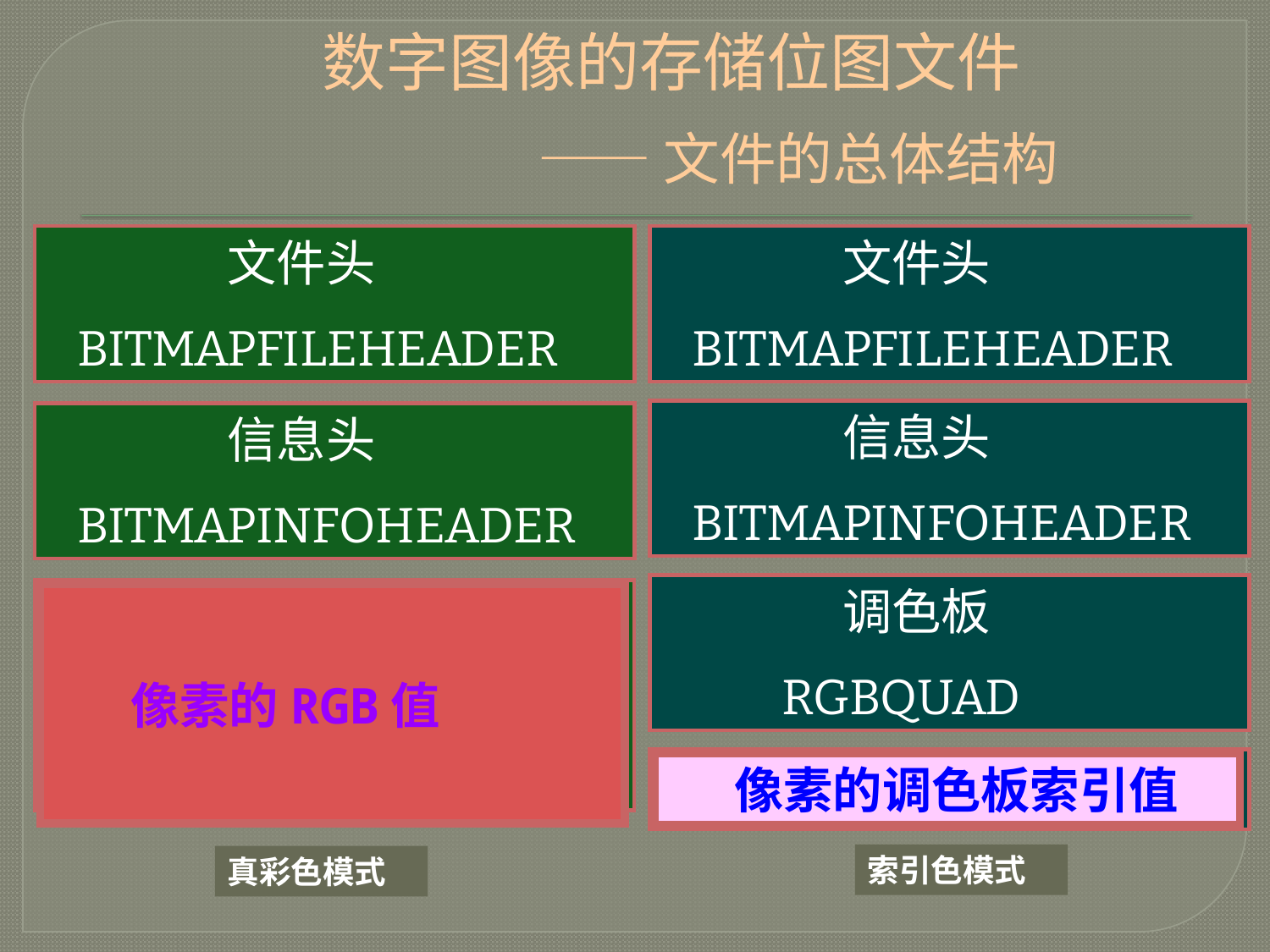

数字图像的存储位图文件
              —— 文件的总体结构
                        文件头
   BITMAPFILEHEADER
                        信息头
   BITMAPINFOHEADER

            数据区

                        文件头
   BITMAPFILEHEADER
                        信息头
   BITMAPINFOHEADER
                        调色板
            RGBQUAD
                        数据区

      像素的RGB值

     像素的调色板索引值
索引色模式
真彩色模式